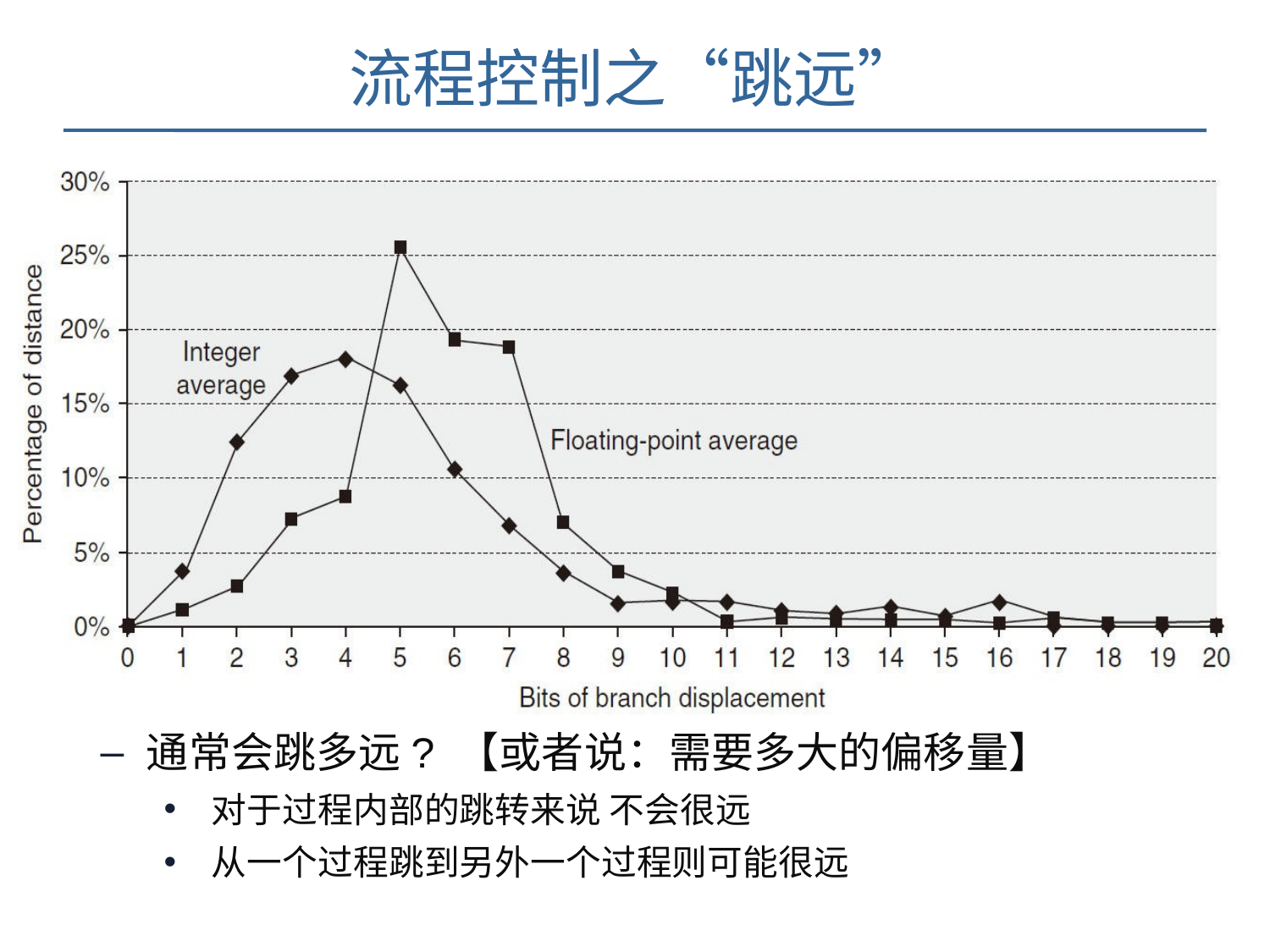

# 流程控制之“跳远”

分支目标的计算
方法1: PC-relative
分支的目标相对于一个子过程内部
用于过程调用内部的branch或者jump
方法2: Absolute
目标位于一个过程的外部
用于子过程调用 (函数调用)
方法3: Indirect (目标存储在一个寄存器里)
用于跳转到一个动态的目标 (何时会用？)
用于返回, 动态过程调用, switches, ???
通常会跳多远? 【或者说：需要多大的偏移量】
对于过程内部的跳转来说 不会很远
从一个过程跳到另外一个过程则可能很远